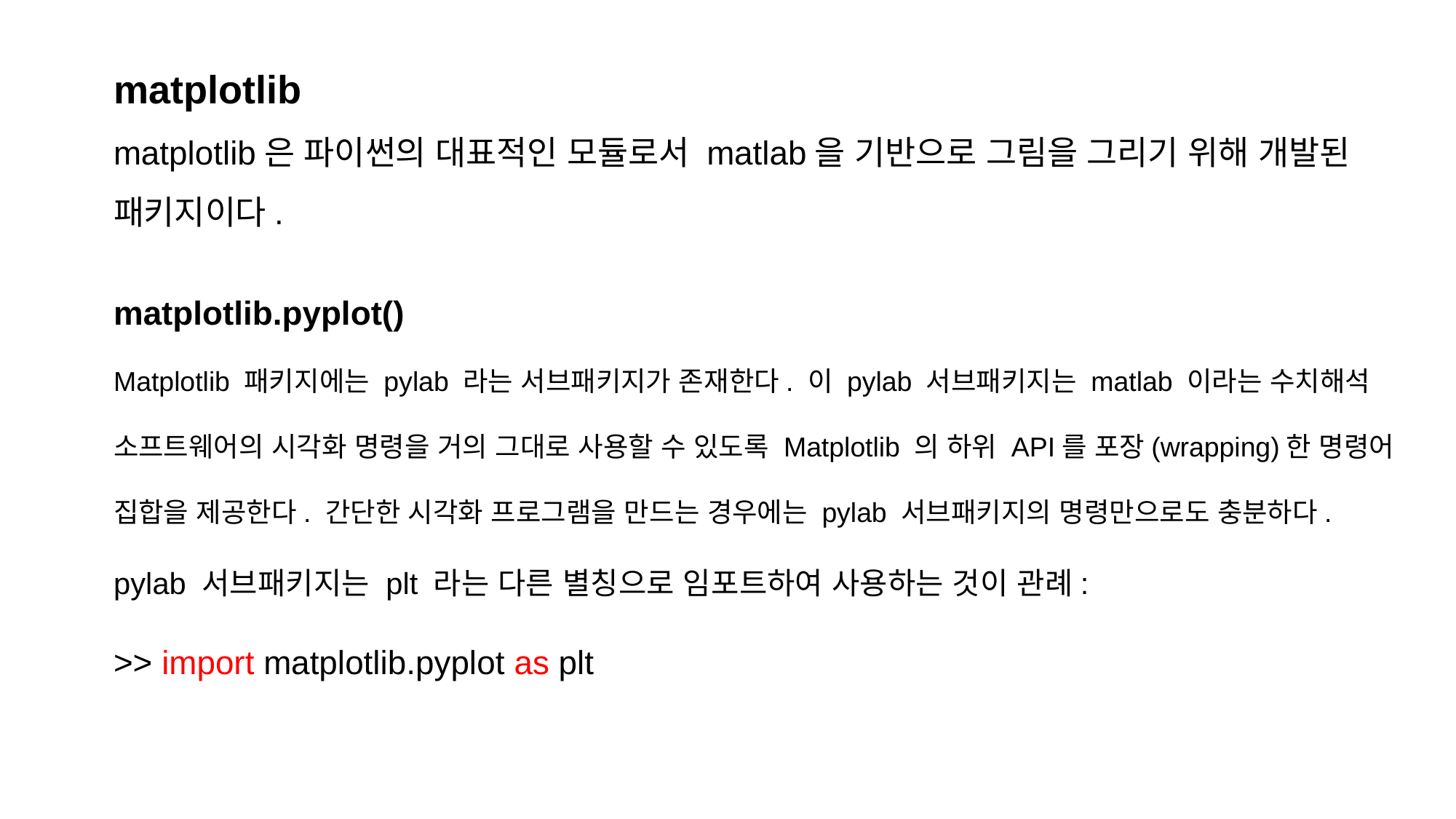

matplotlib
matplotlib은 파이썬의 대표적인 모듈로서 matlab을 기반으로 그림을 그리기 위해 개발된 패키지이다.
matplotlib.pyplot()
Matplotlib 패키지에는 pylab 라는 서브패키지가 존재한다. 이 pylab 서브패키지는 matlab 이라는 수치해석 소프트웨어의 시각화 명령을 거의 그대로 사용할 수 있도록 Matplotlib 의 하위 API를 포장(wrapping)한 명령어 집합을 제공한다. 간단한 시각화 프로그램을 만드는 경우에는 pylab 서브패키지의 명령만으로도 충분하다.
pylab 서브패키지는 plt 라는 다른 별칭으로 임포트하여 사용하는 것이 관례:
>> import matplotlib.pyplot as plt